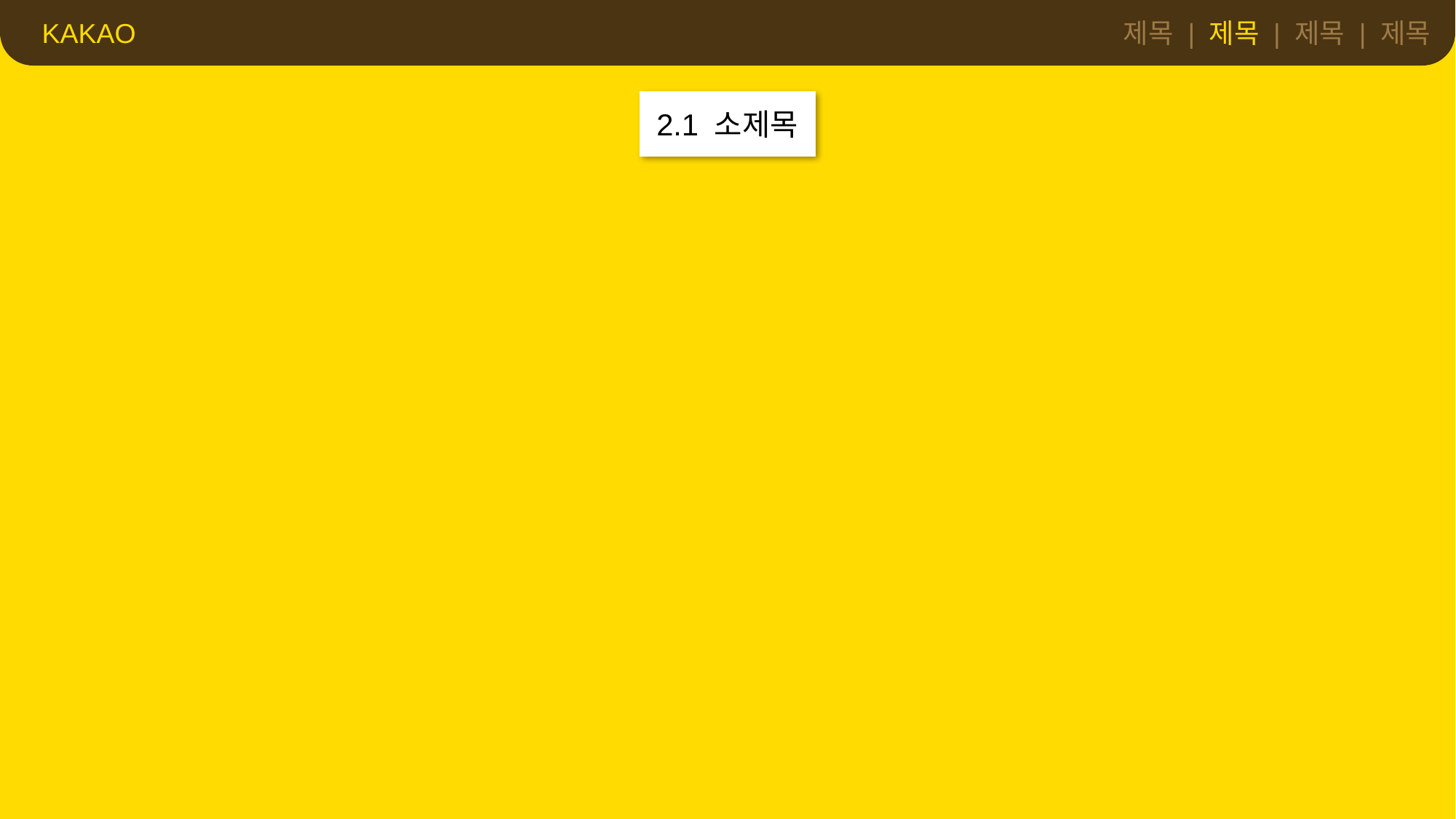

KAKAO
제목 | 제목 | 제목 | 제목

2.1 소제목